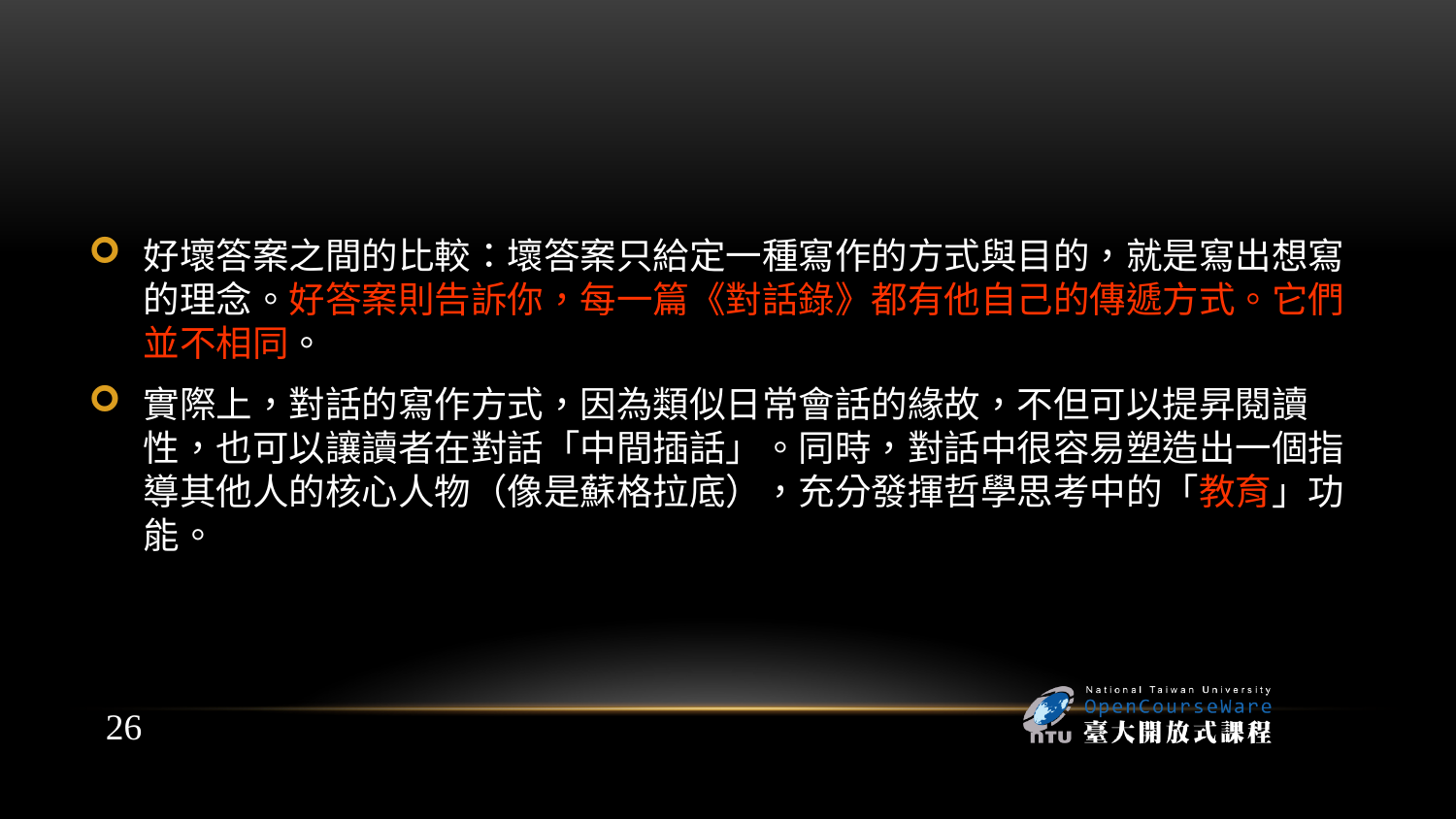

好壞答案之間的比較：壞答案只給定一種寫作的方式與目的，就是寫出想寫的理念。好答案則告訴你，每一篇《對話錄》都有他自己的傳遞方式。它們並不相同。
實際上，對話的寫作方式，因為類似日常會話的緣故，不但可以提昇閱讀性，也可以讓讀者在對話「中間插話」。同時，對話中很容易塑造出一個指導其他人的核心人物（像是蘇格拉底），充分發揮哲學思考中的「教育」功能。

26